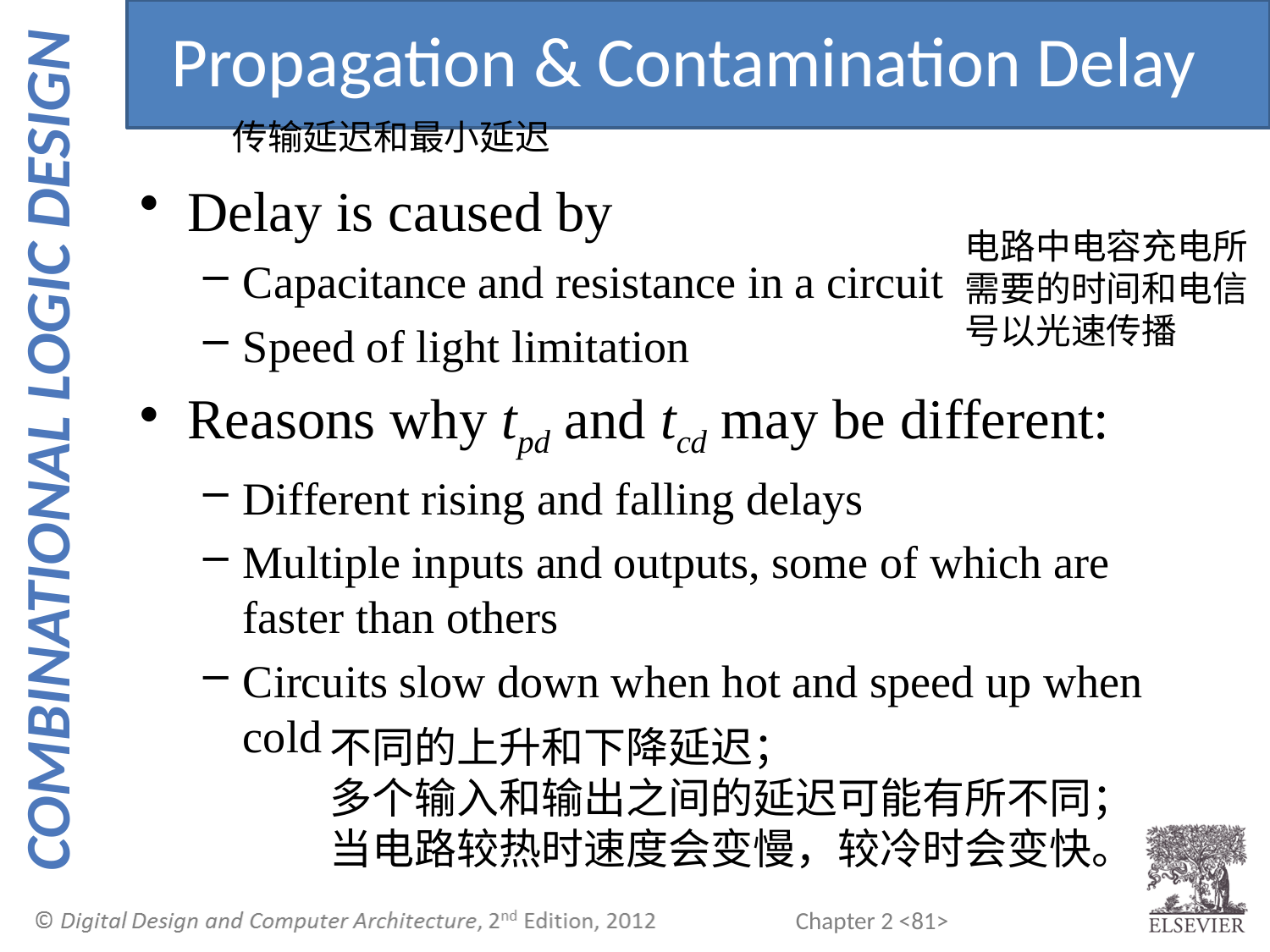

Propagation & Contamination Delay
传输延迟和最小延迟

Delay is caused by
Capacitance and resistance in a circuit
Speed of light limitation
Reasons why tpd and tcd may be different:
Different rising and falling delays
Multiple inputs and outputs, some of which are faster than others
Circuits slow down when hot and speed up when cold
电路中电容充电所需要的时间和电信号以光速传播
不同的上升和下降延迟；
多个输入和输出之间的延迟可能有所不同；
当电路较热时速度会变慢，较冷时会变快。